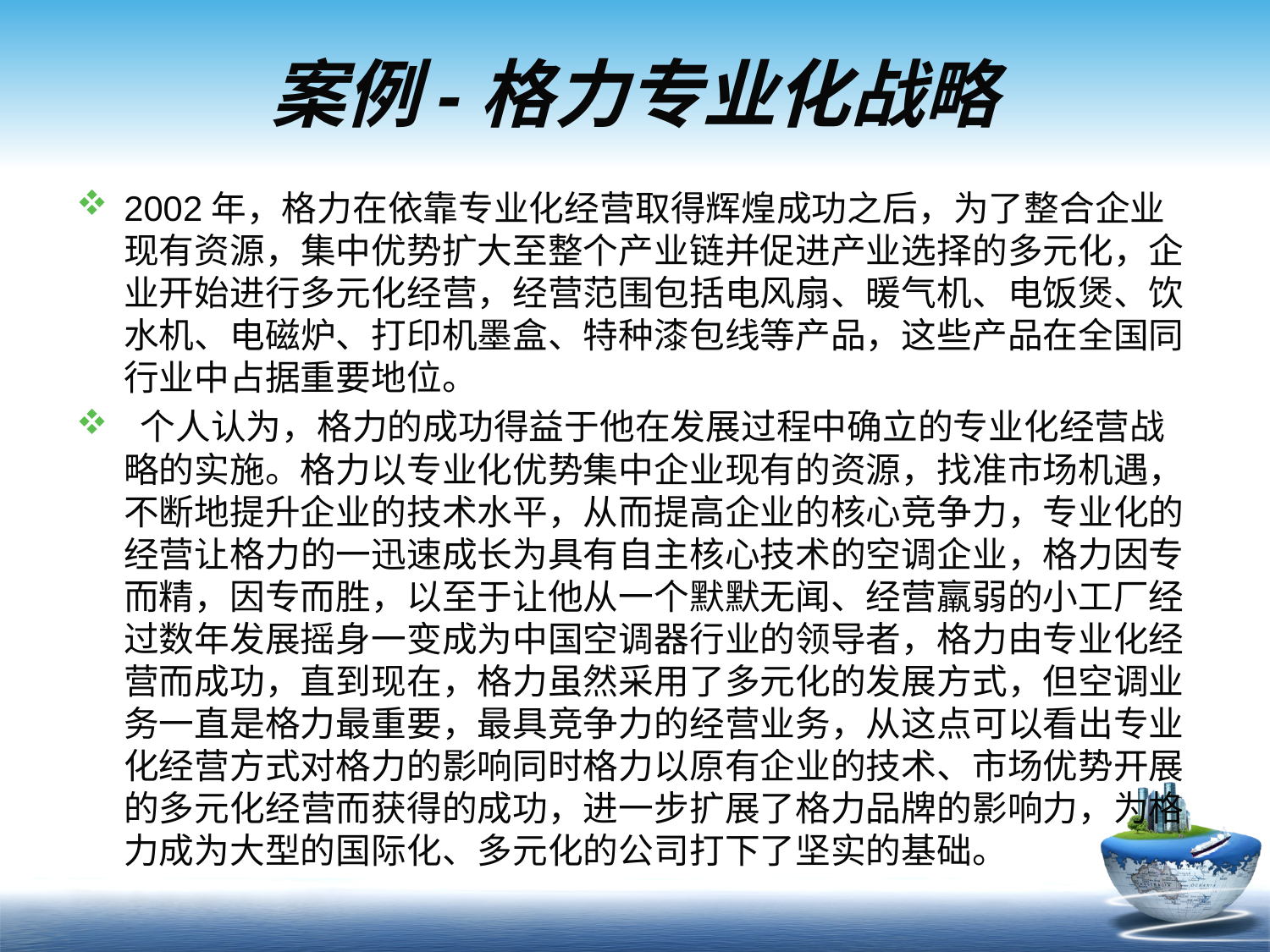

# 案例-格力专业化战略
2002年，格力在依靠专业化经营取得辉煌成功之后，为了整合企业现有资源，集中优势扩大至整个产业链并促进产业选择的多元化，企业开始进行多元化经营，经营范围包括电风扇、暖气机、电饭煲、饮水机、电磁炉、打印机墨盒、特种漆包线等产品，这些产品在全国同行业中占据重要地位。
 个人认为，格力的成功得益于他在发展过程中确立的专业化经营战略的实施。格力以专业化优势集中企业现有的资源，找准市场机遇，不断地提升企业的技术水平，从而提高企业的核心竞争力，专业化的经营让格力的一迅速成长为具有自主核心技术的空调企业，格力因专而精，因专而胜，以至于让他从一个默默无闻、经营羸弱的小工厂经过数年发展摇身一变成为中国空调器行业的领导者，格力由专业化经营而成功，直到现在，格力虽然采用了多元化的发展方式，但空调业务一直是格力最重要，最具竞争力的经营业务，从这点可以看出专业化经营方式对格力的影响同时格力以原有企业的技术、市场优势开展的多元化经营而获得的成功，进一步扩展了格力品牌的影响力，为格力成为大型的国际化、多元化的公司打下了坚实的基础。